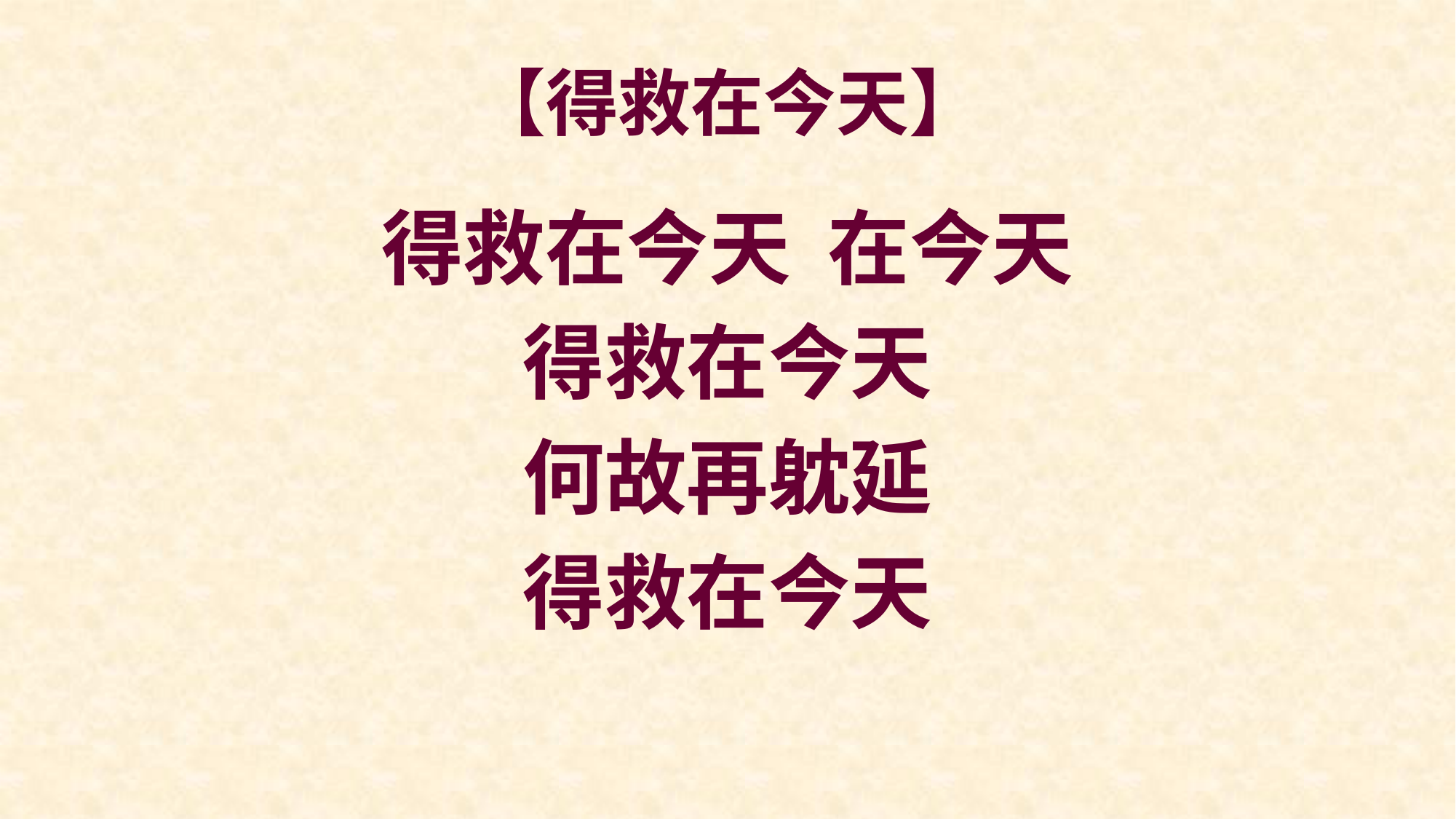

# 【得救在今天】
得救在今天  在今天
得救在今天
何故再躭延
得救在今天